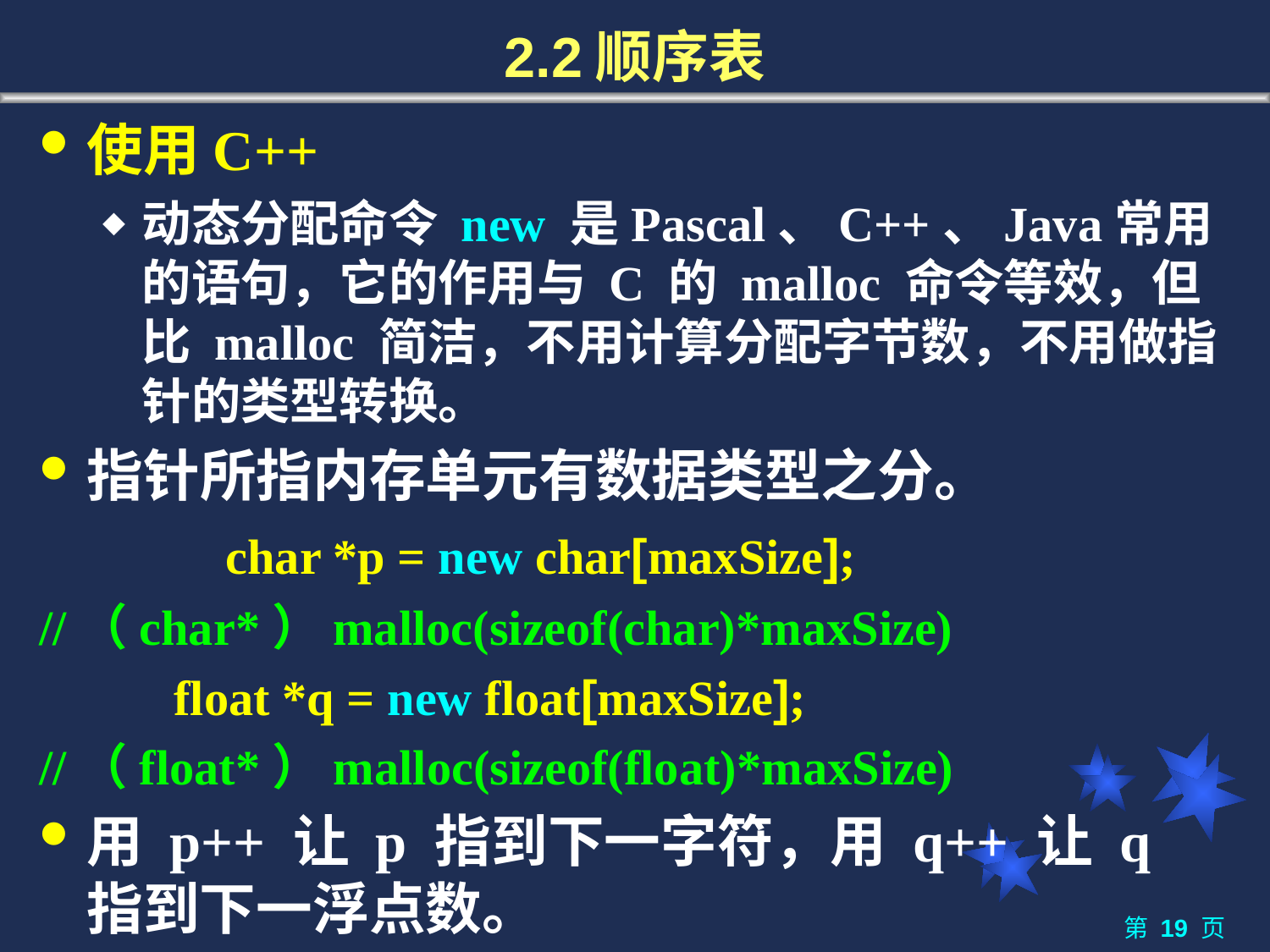

# 2.2顺序表
使用C++
动态分配命令 new 是Pascal、C++、Java常用的语句，它的作用与 C 的 malloc 命令等效，但比 malloc 简洁，不用计算分配字节数，不用做指针的类型转换。
指针所指内存单元有数据类型之分。
		 char *p = new char[maxSize];
//（char*）malloc(sizeof(char)*maxSize)
           float *q = new float[maxSize];
//（float*）malloc(sizeof(float)*maxSize)
用 p++ 让 p 指到下一字符，用 q++ 让 q 指到下一浮点数。
第 19 页